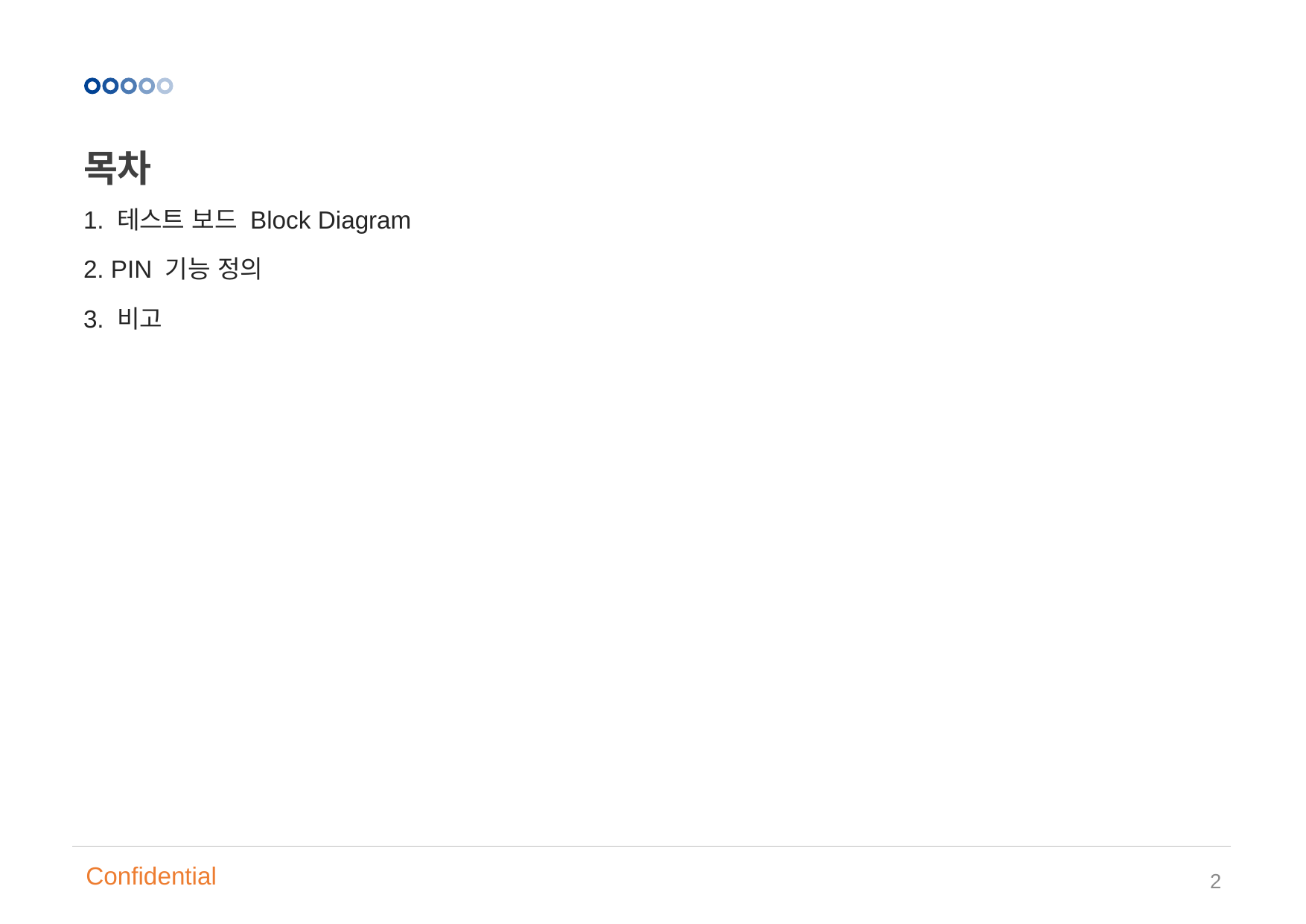

목차

1. 테스트 보드 Block Diagram
2. PIN 기능 정의
3. 비고
2